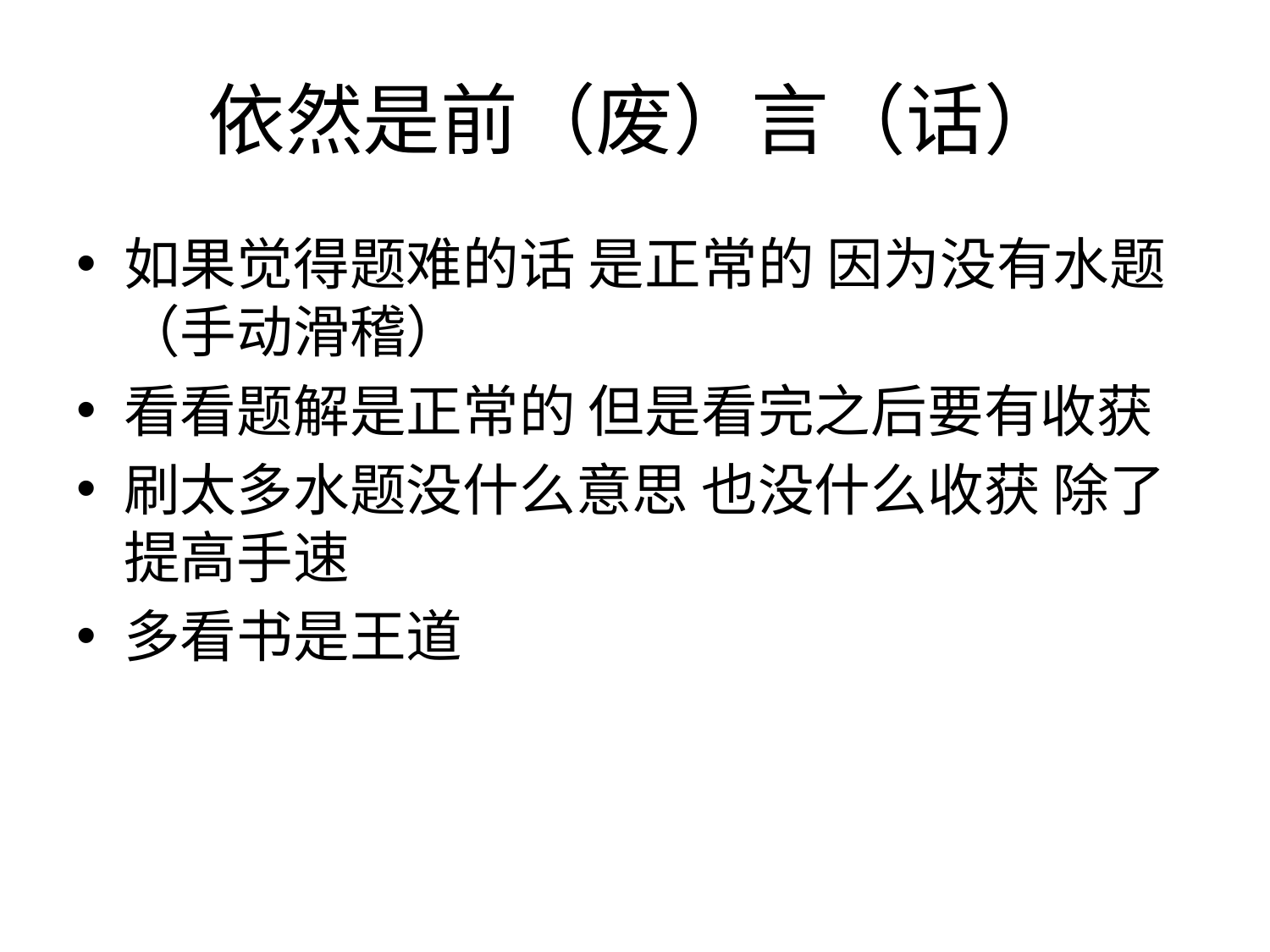

# 依然是前（废）言（话）
如果觉得题难的话 是正常的 因为没有水题（手动滑稽）
看看题解是正常的 但是看完之后要有收获
刷太多水题没什么意思 也没什么收获 除了提高手速
多看书是王道